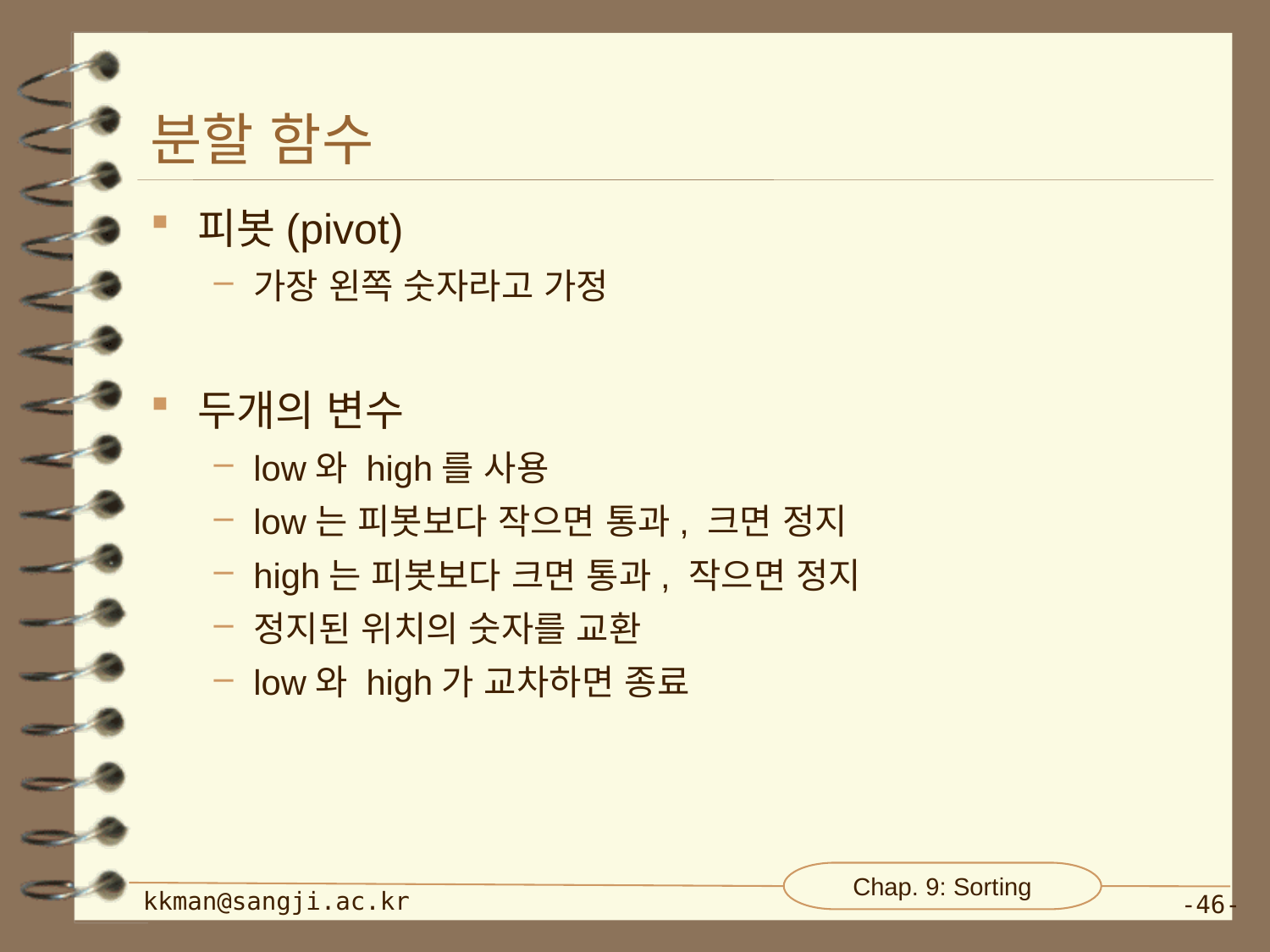

# 분할 함수
피봇(pivot)
가장 왼쪽 숫자라고 가정

두개의 변수
low와 high를 사용
low는 피봇보다 작으면 통과, 크면 정지
high는 피봇보다 크면 통과, 작으면 정지
정지된 위치의 숫자를 교환
low와 high가 교차하면 종료